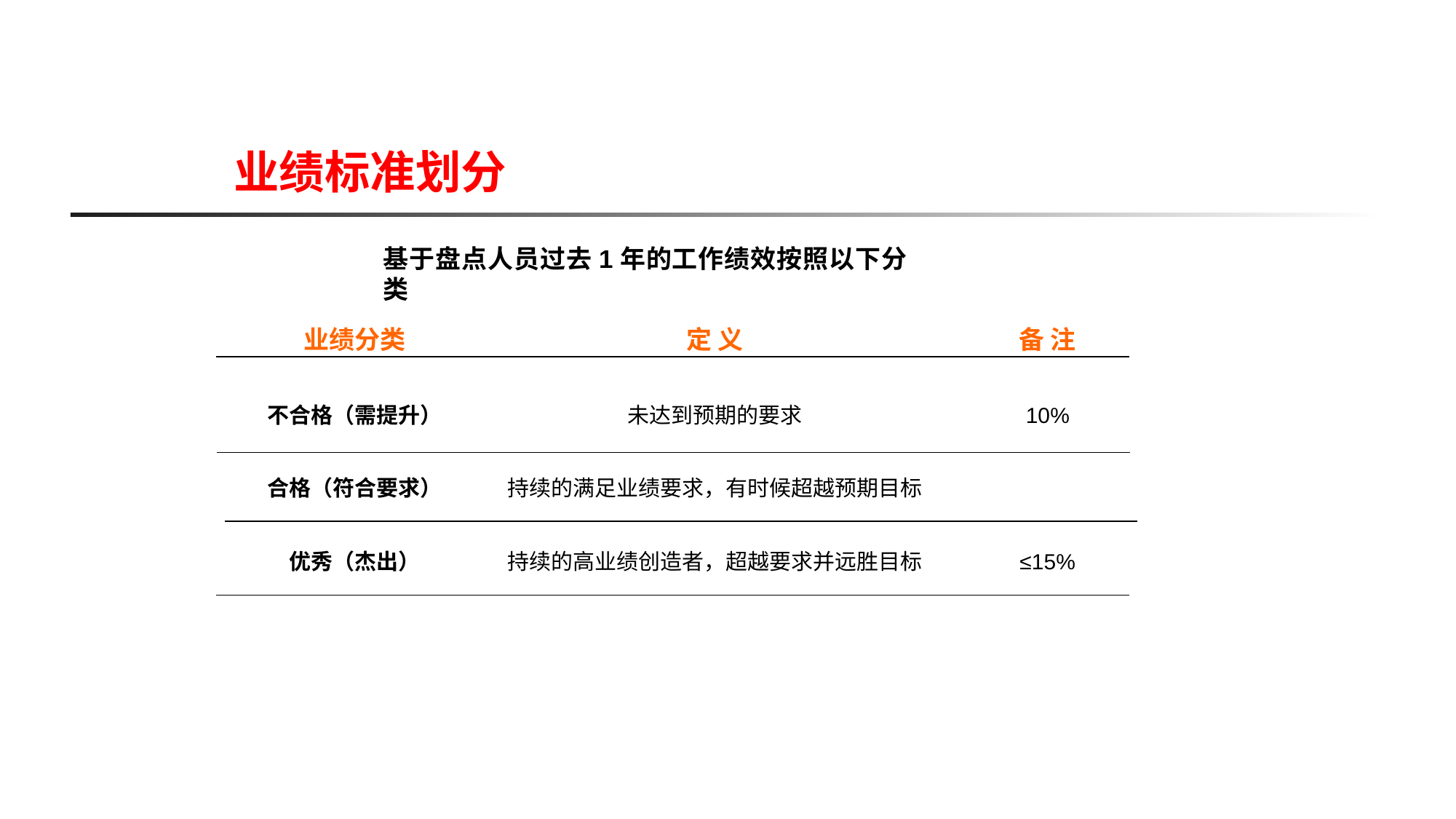

# 业绩标准划分
基于盘点人员过去1年的工作绩效按照以下分类
业绩分类
不合格（需提升）
合格（符合要求）
优秀（杰出）
定 义
未达到预期的要求
持续的满足业绩要求，有时候超越预期目标
持续的高业绩创造者，超越要求并远胜目标
备 注
10%

≤15%

31